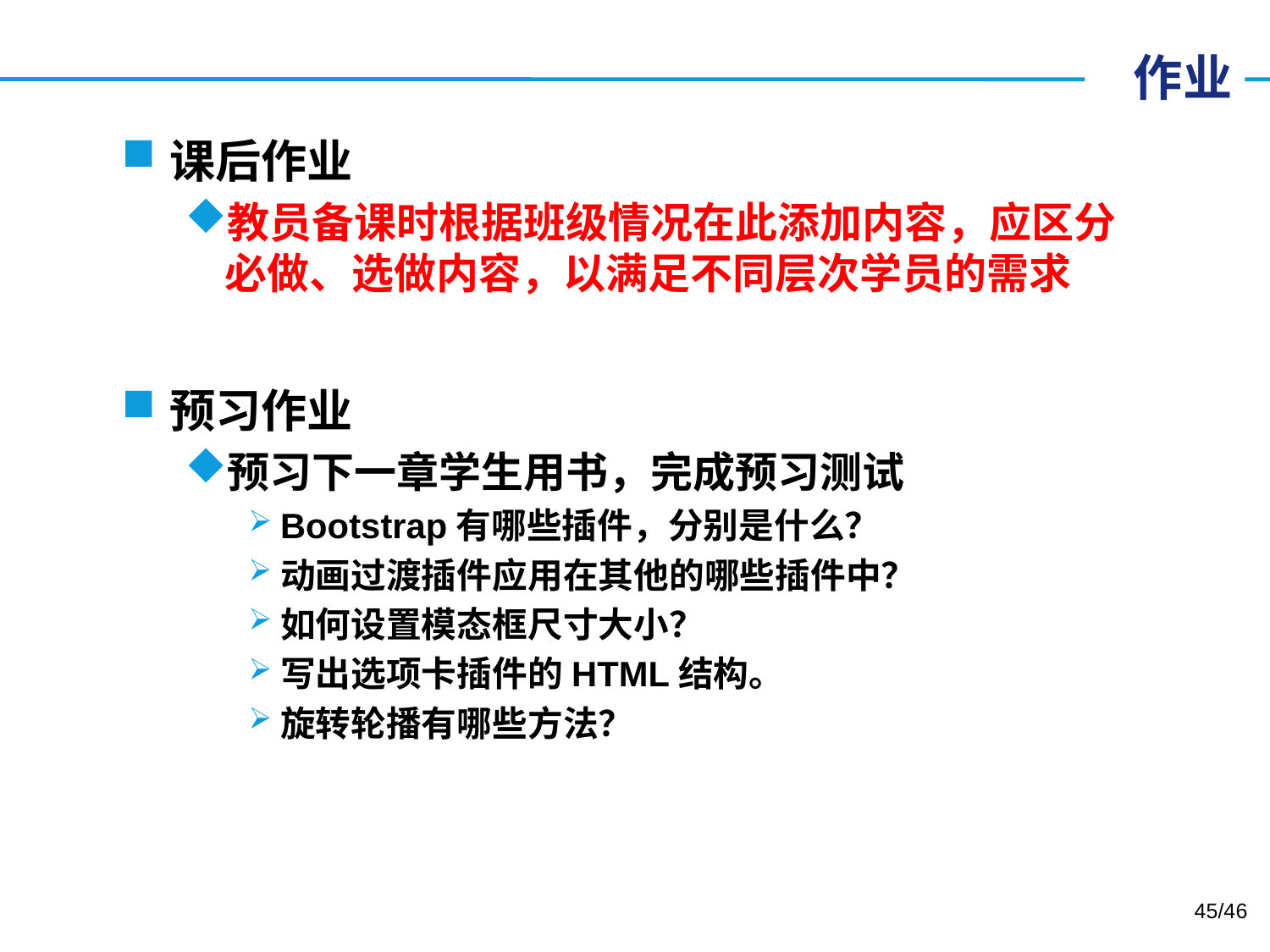

# 作业
课后作业
教员备课时根据班级情况在此添加内容，应区分必做、选做内容，以满足不同层次学员的需求

预习作业
预习下一章学生用书，完成预习测试
Bootstrap有哪些插件，分别是什么？
动画过渡插件应用在其他的哪些插件中？
如何设置模态框尺寸大小？
写出选项卡插件的HTML结构。
旋转轮播有哪些方法？

45/46